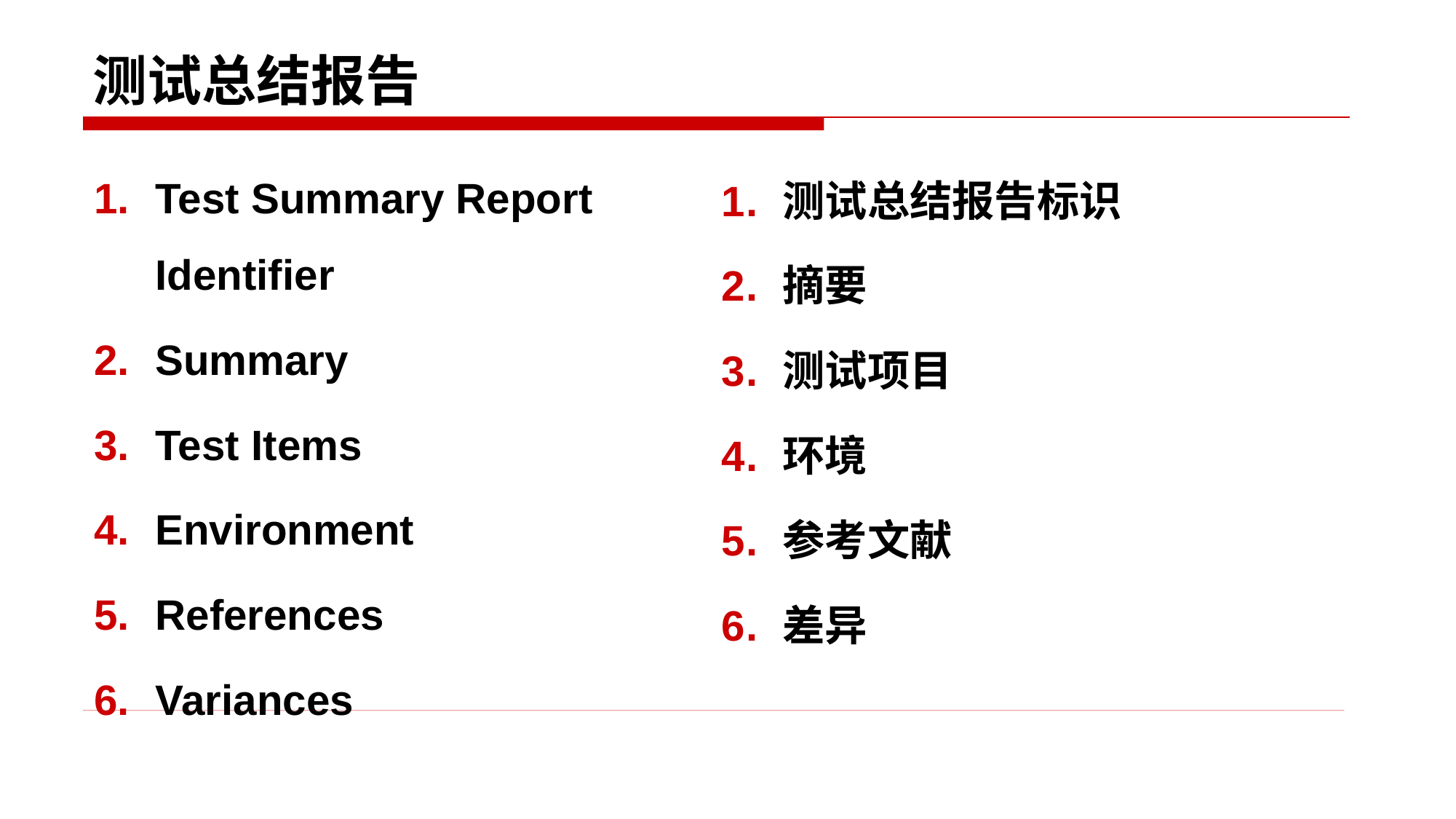

# 测试总结报告
Test Summary Report Identifier
Summary
Test Items
Environment
References
Variances
测试总结报告标识
摘要
测试项目
环境
参考文献
差异